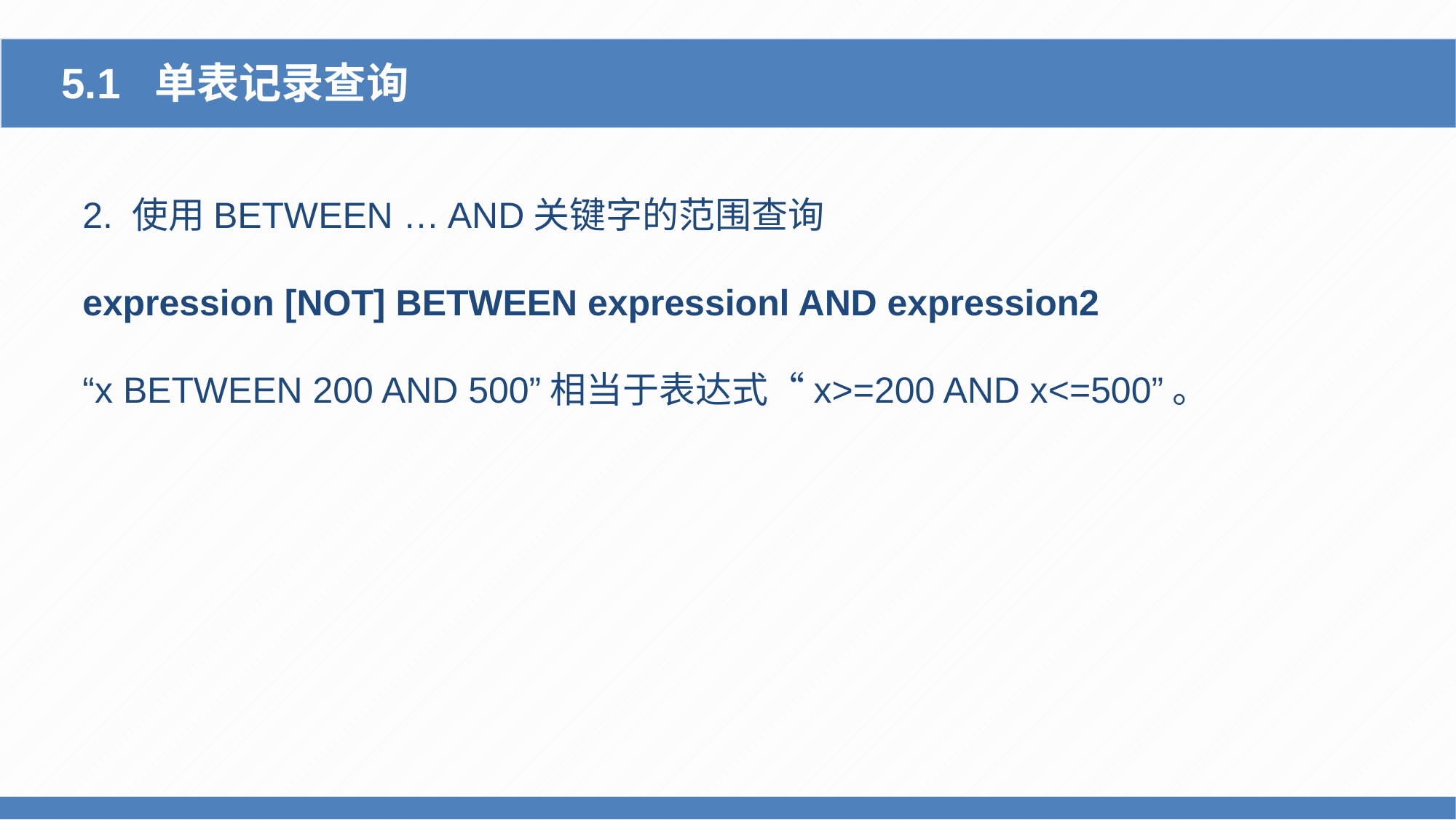

5.1  单表记录查询
2. 使用BETWEEN … AND关键字的范围查询

expression [NOT] BETWEEN expressionl AND expression2

“x BETWEEN 200 AND 500”相当于表达式“x>=200 AND x<=500”。